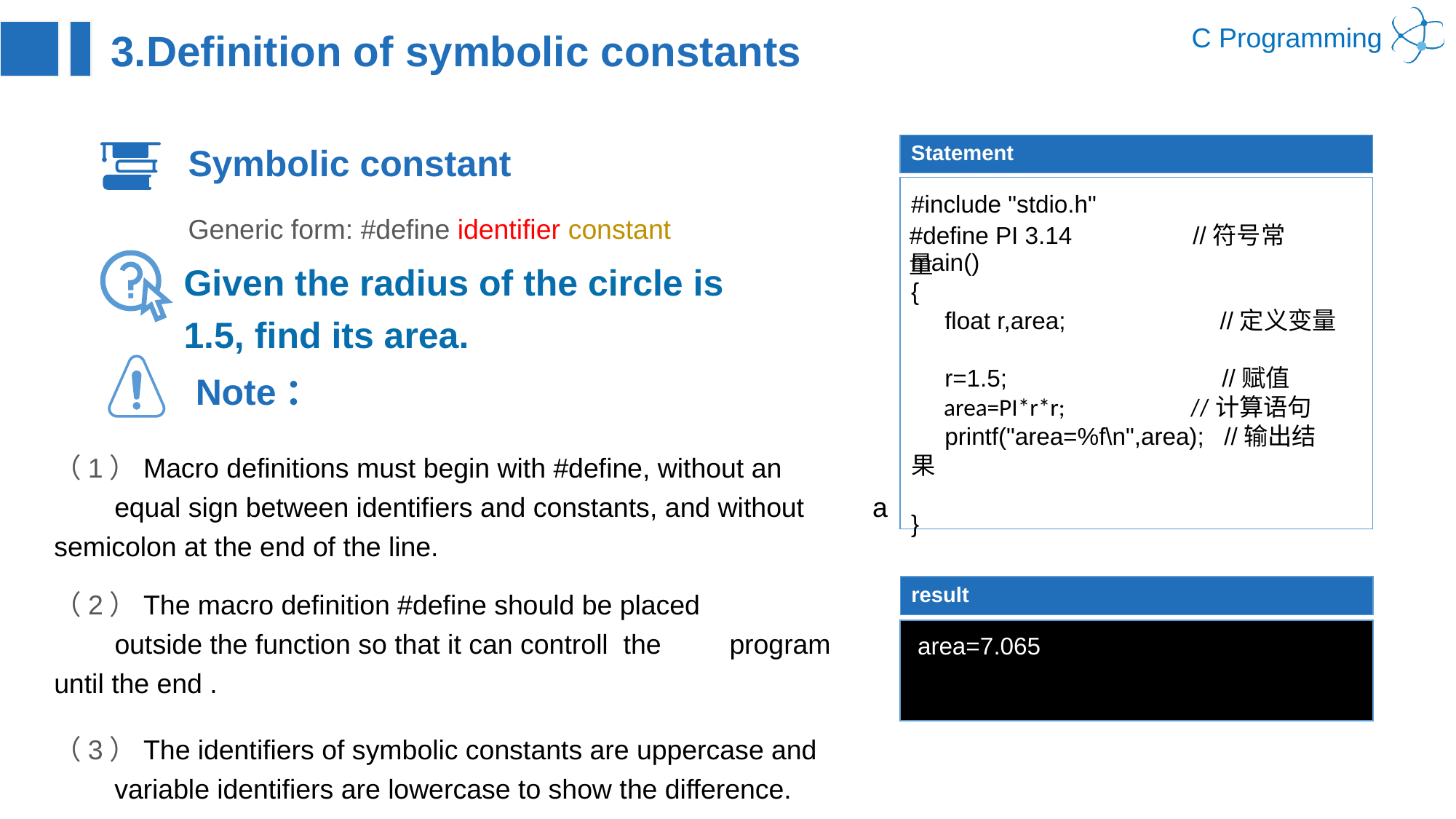

3.Definition of symbolic constants

Symbolic constant
Statement

#include "stdio.h"

main()
{
     float r,area;                       //定义变量
     r=1.5;                                //赋值
      area=PI*r*r;                       //计算语句
     printf("area=%f\n",area);   //输出结果

}
Generic form: #define identifier constant
#define PI 3.14                  //符号常量
Given the radius of the circle is
1.5, find its area.

Note：

（1）Macro definitions must begin with #define, without an 0000equal sign between identifiers and constants, and without 0000a semicolon at the end of the line.
result
（2）The macro definition #define should be placed 0000outside the function so that it can controll  the 0000program until the end .

area=7.065
（3）The identifiers of symbolic constants are uppercase and 0000variable identifiers are lowercase to show the difference.